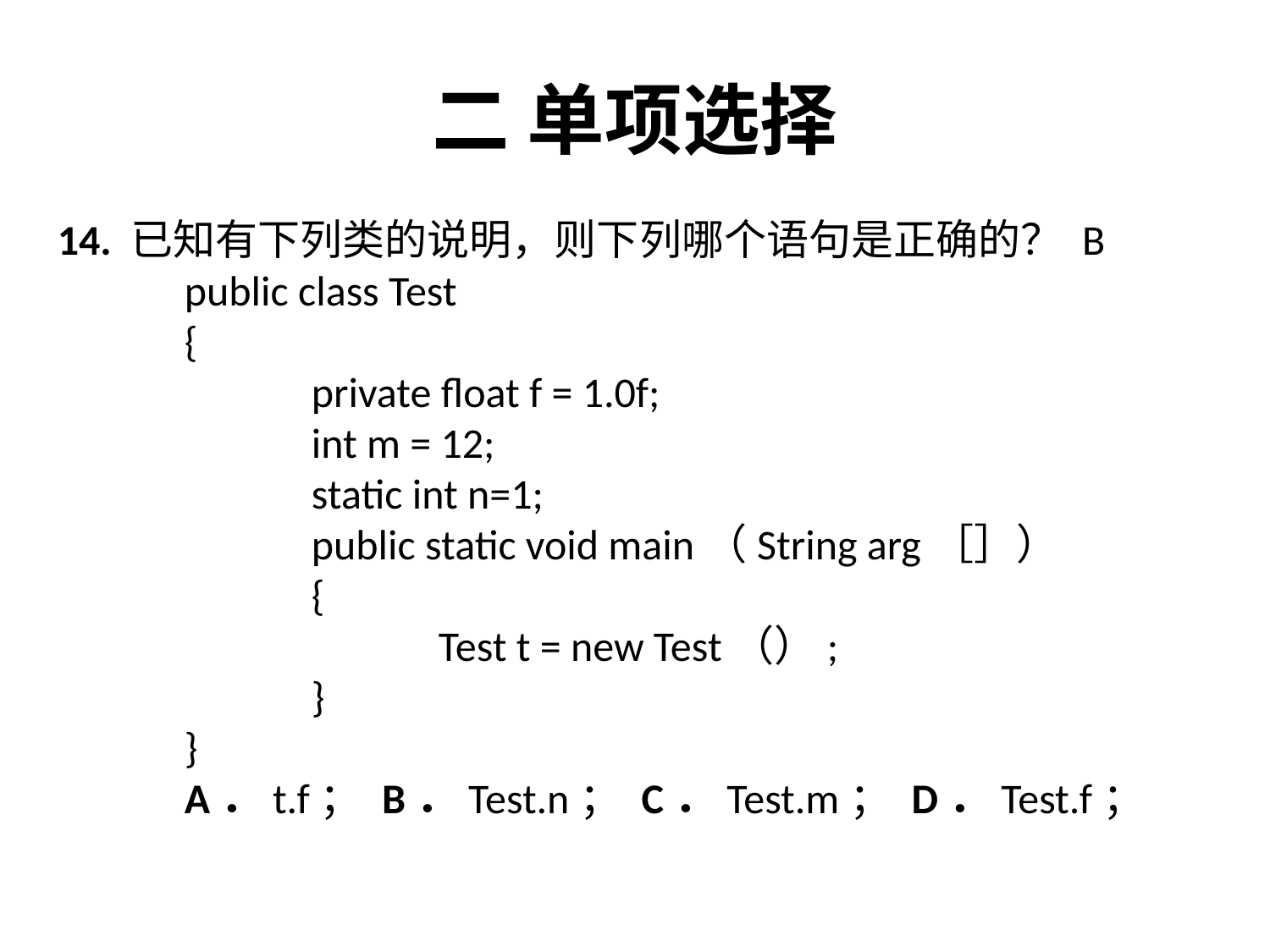

# 二 单项选择
14. 已知有下列类的说明，则下列哪个语句是正确的？ B
	public class Test
	{
		private float f = 1.0f;
		int m = 12;
		static int n=1;
		public static void main（String arg［］）
		{
			Test t = new Test（）;
		}
	}
	A．t.f； B．Test.n； C．Test.m； D．Test.f；